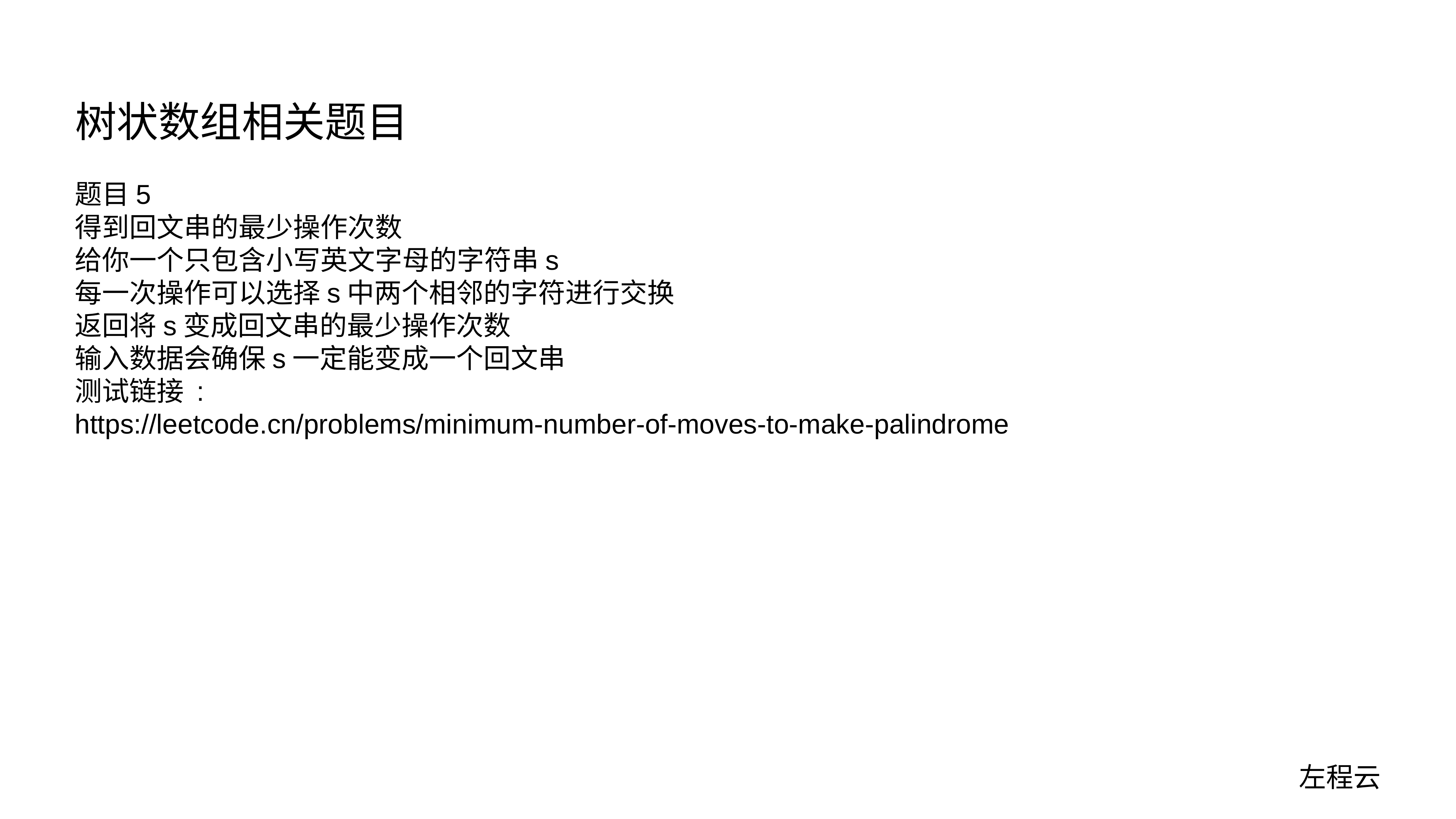

# 树状数组相关题目
题目5
得到回文串的最少操作次数
给你一个只包含小写英文字母的字符串s
每一次操作可以选择s中两个相邻的字符进行交换
返回将s变成回文串的最少操作次数
输入数据会确保s一定能变成一个回文串
测试链接 :
https://leetcode.cn/problems/minimum-number-of-moves-to-make-palindrome
左程云